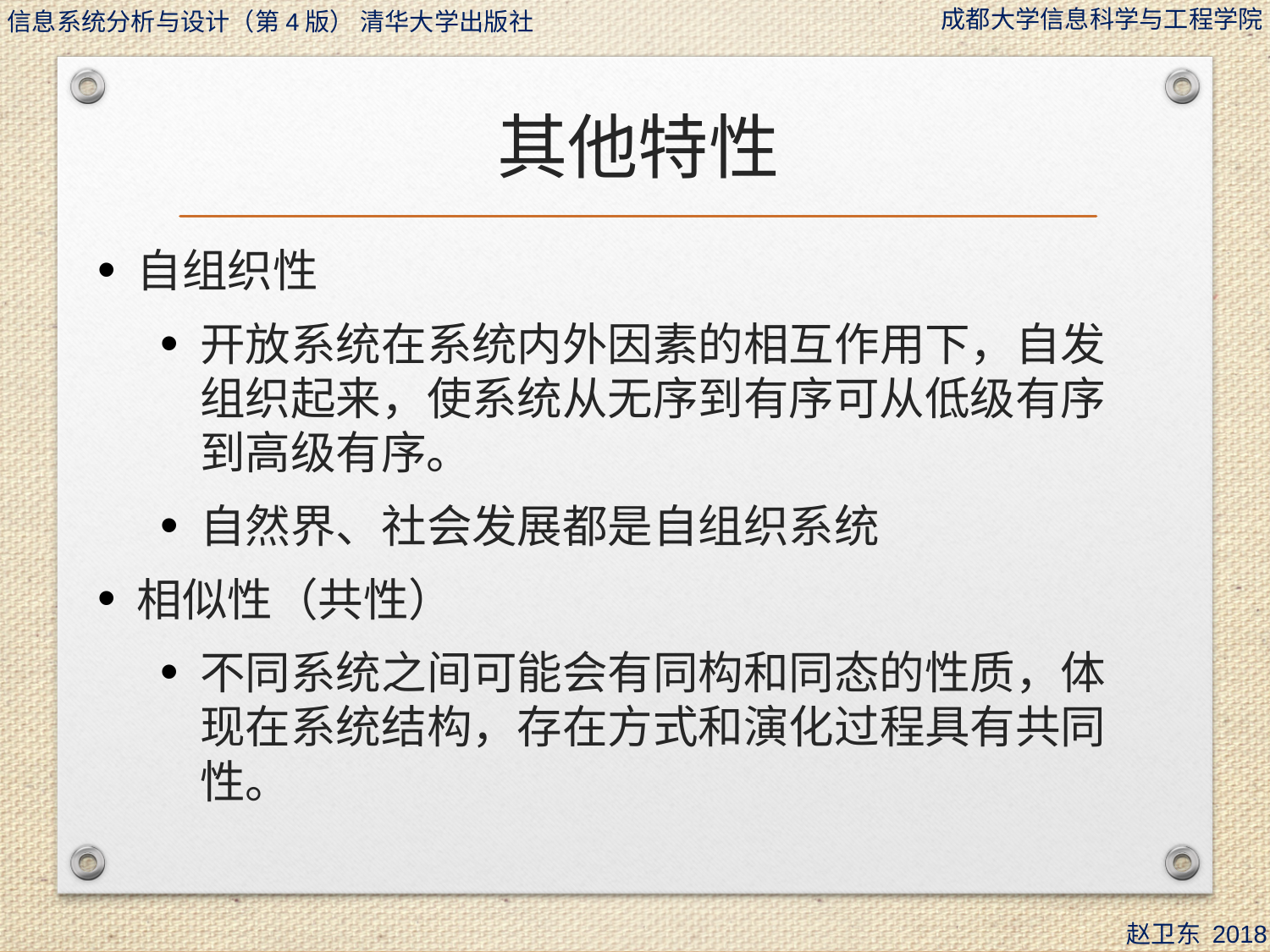

# 其他特性
自组织性
开放系统在系统内外因素的相互作用下，自发组织起来，使系统从无序到有序可从低级有序到高级有序。
自然界、社会发展都是自组织系统
相似性（共性）
不同系统之间可能会有同构和同态的性质，体现在系统结构，存在方式和演化过程具有共同性。